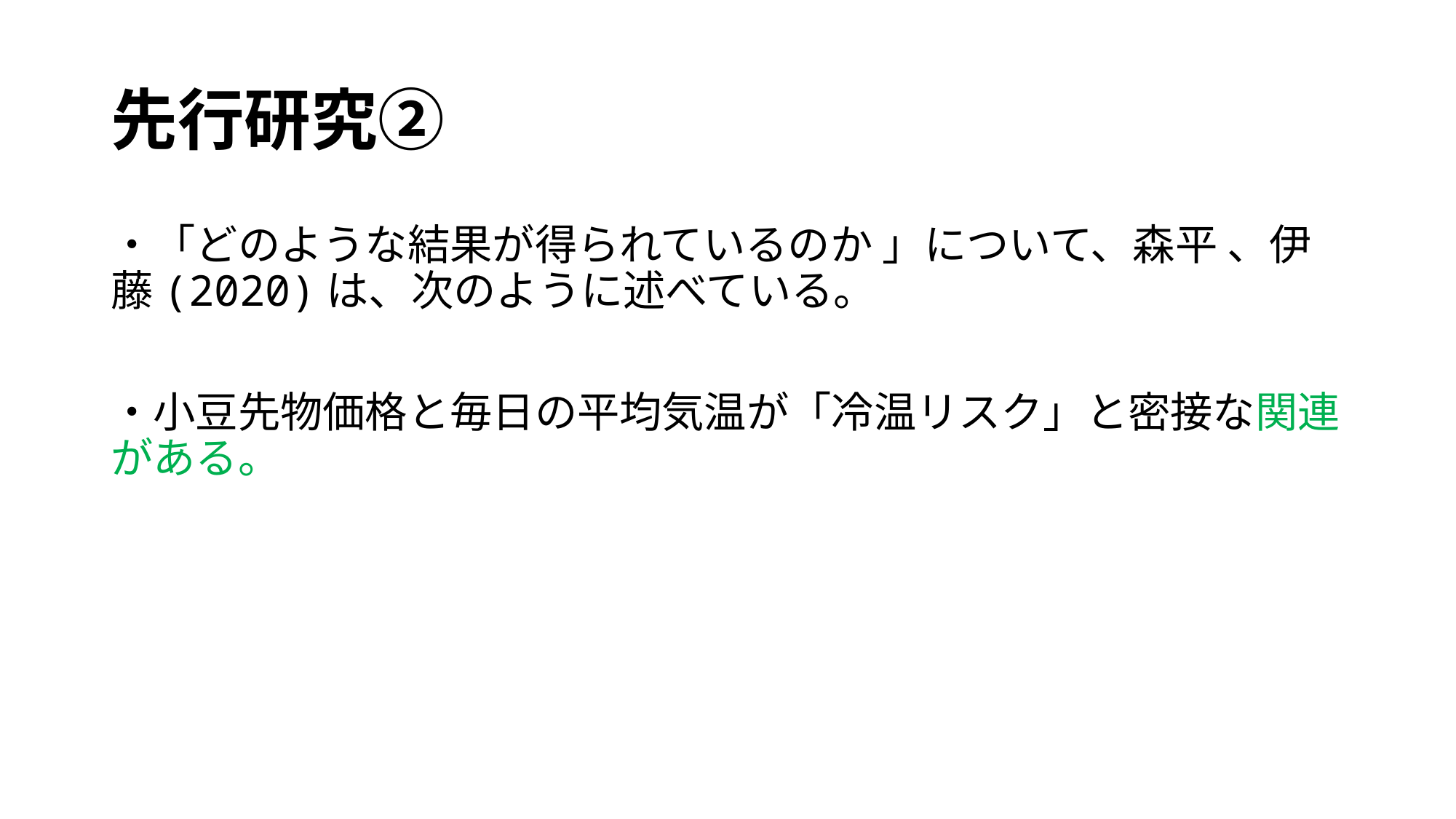

# 先行研究②
・「どのような結果が得られているのか 」について、森平 、伊藤(2020)は、次のように述べている。

・小豆先物価格と毎日の平均気温が「冷温リスク」と密接な関連がある。